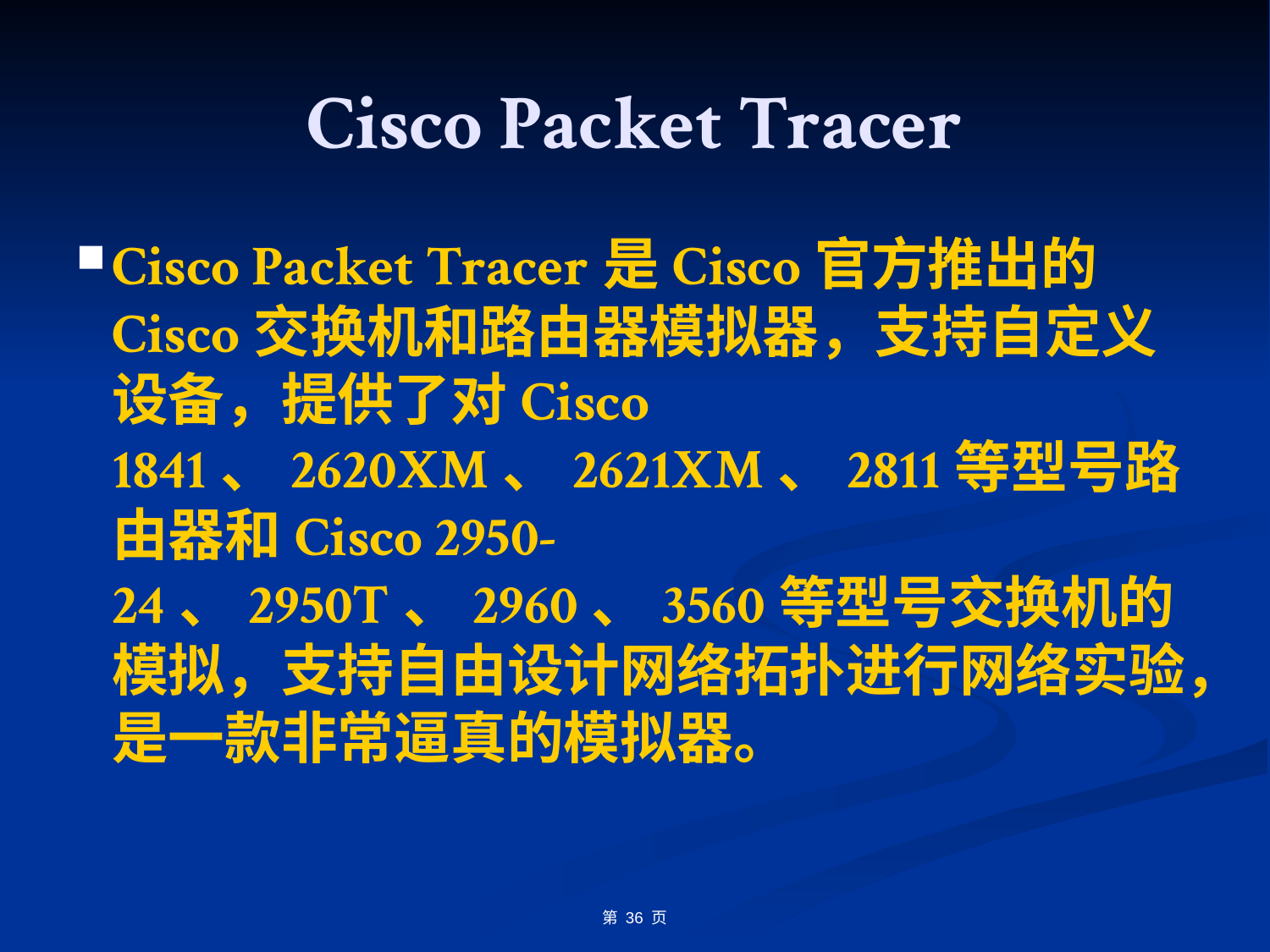

# Cisco Packet Tracer
Cisco Packet Tracer是Cisco官方推出的Cisco交换机和路由器模拟器，支持自定义设备，提供了对Cisco 1841、2620XM、2621XM、2811等型号路由器和Cisco 2950-24、2950T、2960、3560等型号交换机的模拟，支持自由设计网络拓扑进行网络实验，是一款非常逼真的模拟器。
第 36 页